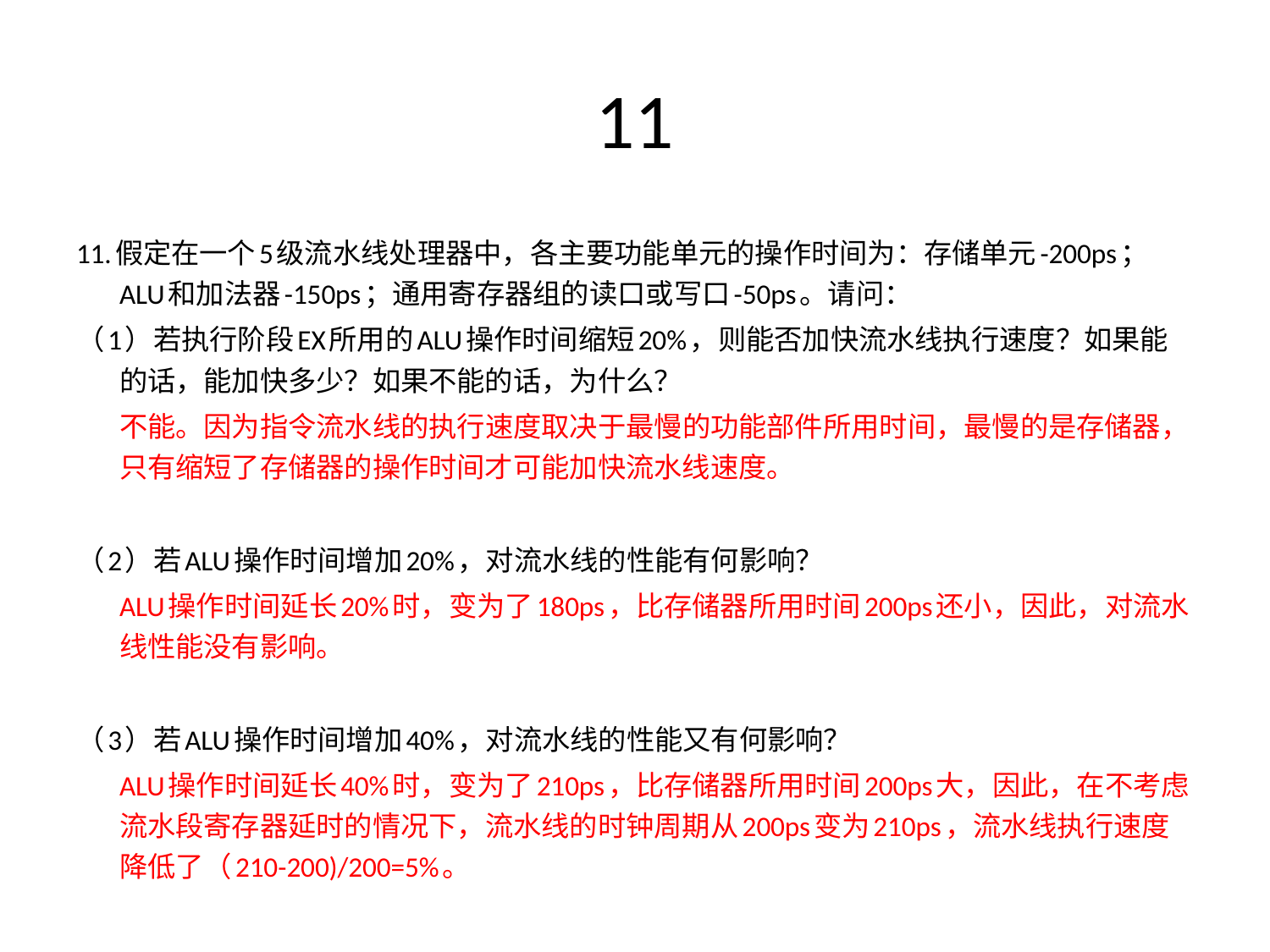

# 11
11.假定在一个5级流水线处理器中，各主要功能单元的操作时间为：存储单元-200ps；ALU和加法器-150ps；通用寄存器组的读口或写口-50ps。请问：
（1）若执行阶段EX所用的ALU操作时间缩短20%，则能否加快流水线执行速度？如果能的话，能加快多少？如果不能的话，为什么？
	不能。因为指令流水线的执行速度取决于最慢的功能部件所用时间，最慢的是存储器，只有缩短了存储器的操作时间才可能加快流水线速度。

（2）若ALU操作时间增加20%，对流水线的性能有何影响？
	ALU操作时间延长20%时，变为了180ps，比存储器所用时间200ps还小，因此，对流水线性能没有影响。

（3）若ALU操作时间增加40%，对流水线的性能又有何影响？
	ALU操作时间延长40%时，变为了210ps，比存储器所用时间200ps大，因此，在不考虑流水段寄存器延时的情况下，流水线的时钟周期从200ps变为210ps，流水线执行速度降低了（210-200)/200=5%。